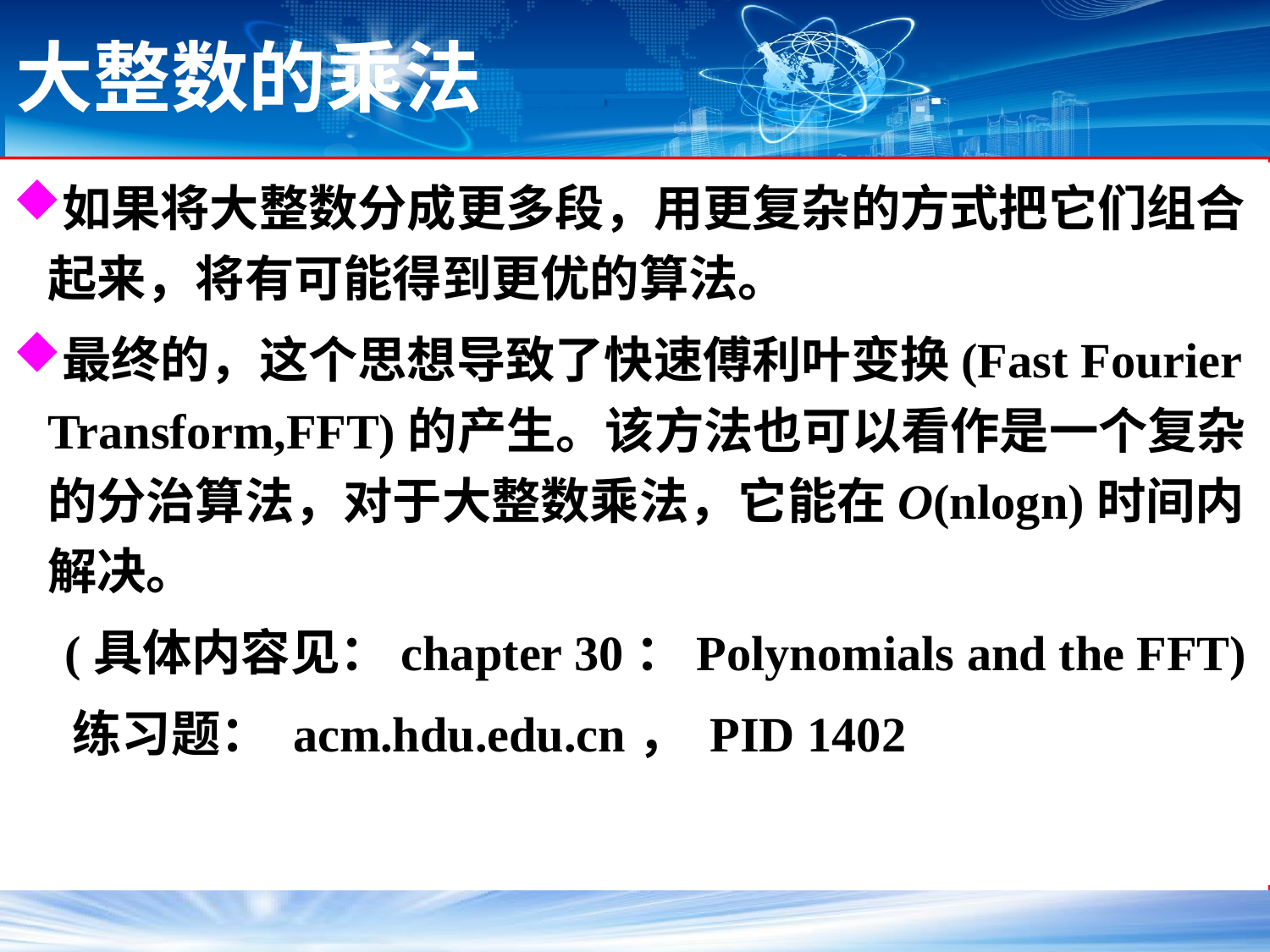

# 大整数的乘法
如果将大整数分成更多段，用更复杂的方式把它们组合起来，将有可能得到更优的算法。
最终的，这个思想导致了快速傅利叶变换(Fast Fourier Transform,FFT)的产生。该方法也可以看作是一个复杂的分治算法，对于大整数乘法，它能在O(nlogn)时间内解决。
    (具体内容见：chapter 30：Polynomials and the FFT)
    练习题： acm.hdu.edu.cn， PID 1402